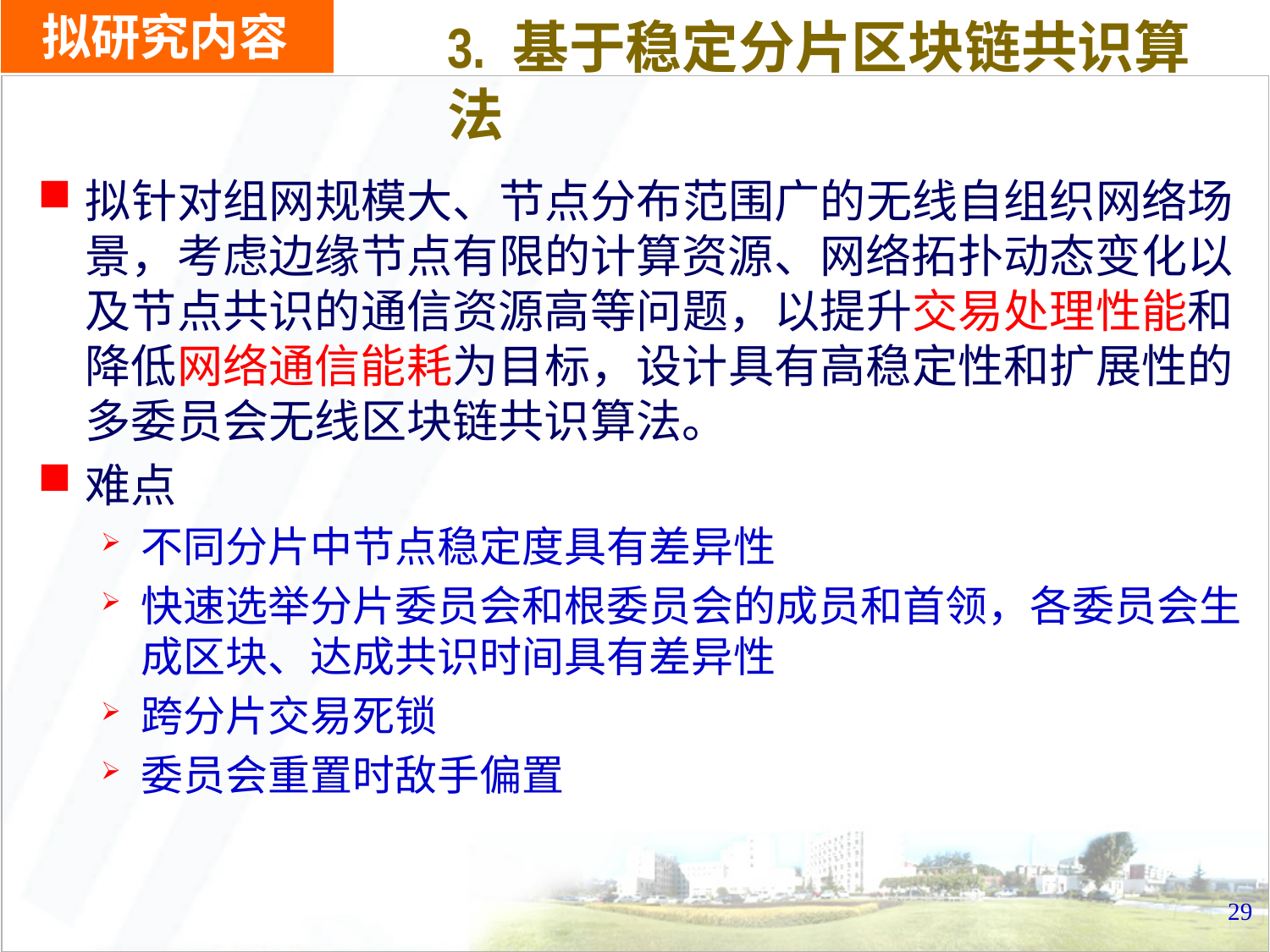

# 拟研究内容
3. 基于稳定分片区块链共识算法

拟针对组网规模大、节点分布范围广的无线自组织网络场景，考虑边缘节点有限的计算资源、网络拓扑动态变化以及节点共识的通信资源高等问题，以提升交易处理性能和降低网络通信能耗为目标，设计具有高稳定性和扩展性的多委员会无线区块链共识算法。
难点
不同分片中节点稳定度具有差异性
快速选举分片委员会和根委员会的成员和首领，各委员会生成区块、达成共识时间具有差异性
跨分片交易死锁
委员会重置时敌手偏置
29